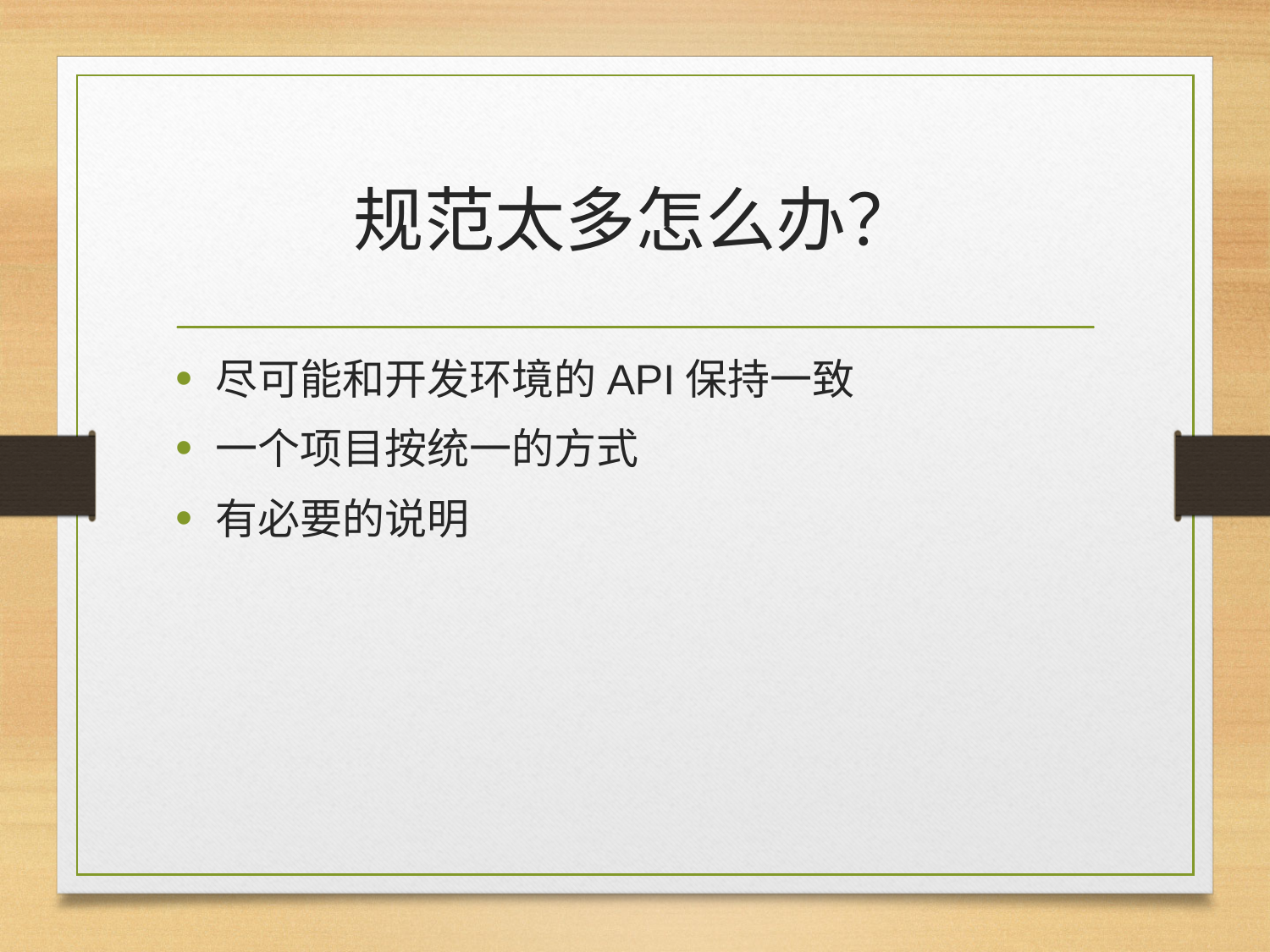

# 规范太多怎么办？
尽可能和开发环境的API保持一致
一个项目按统一的方式
有必要的说明